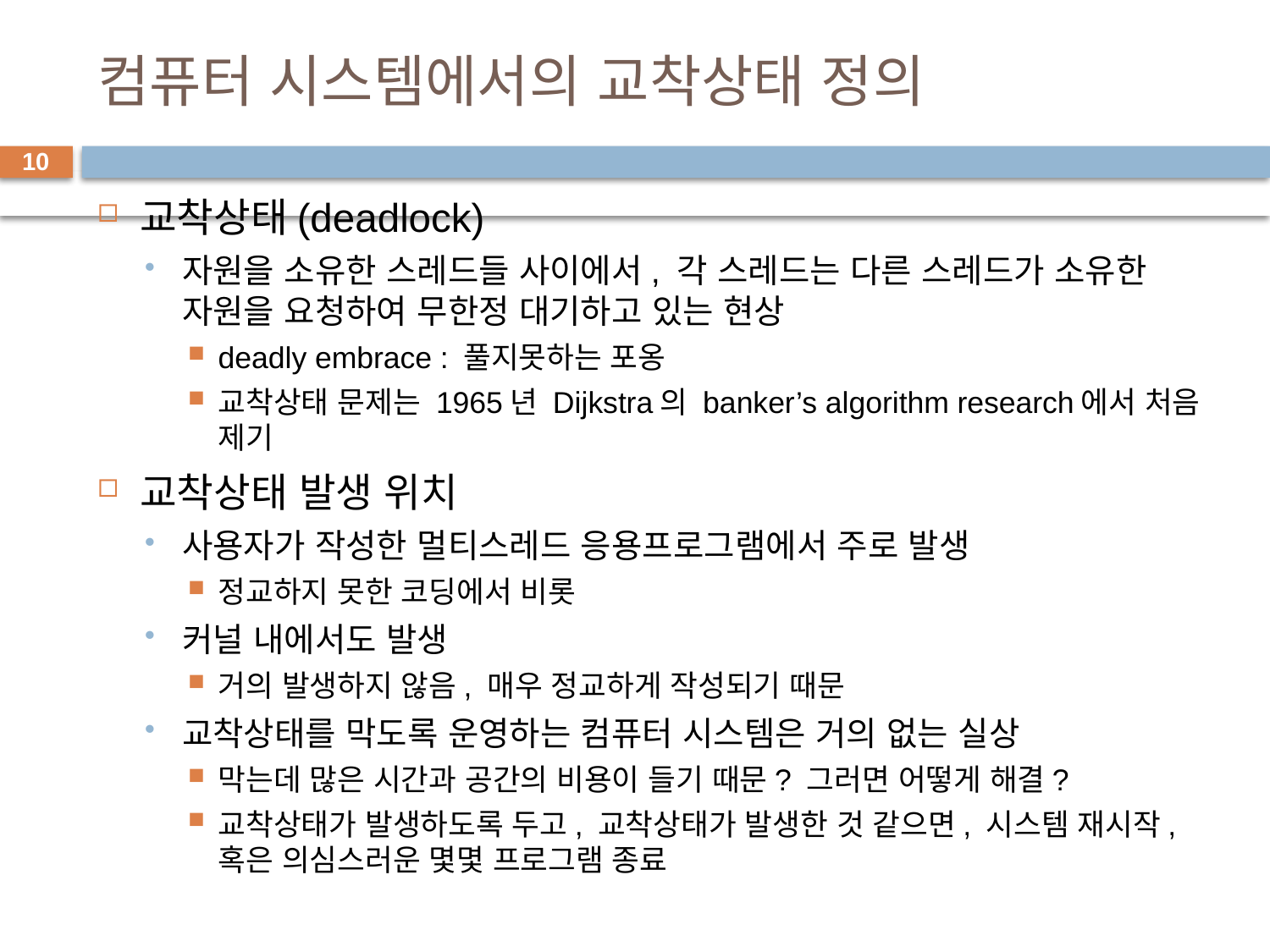

# 컴퓨터 시스템에서의 교착상태 정의
10
교착상태(deadlock)
자원을 소유한 스레드들 사이에서, 각 스레드는 다른 스레드가 소유한 자원을 요청하여 무한정 대기하고 있는 현상
deadly embrace : 풀지못하는 포옹
교착상태 문제는 1965년 Dijkstra의 banker’s algorithm research에서 처음 제기
교착상태 발생 위치
사용자가 작성한 멀티스레드 응용프로그램에서 주로 발생
정교하지 못한 코딩에서 비롯
커널 내에서도 발생
거의 발생하지 않음, 매우 정교하게 작성되기 때문
교착상태를 막도록 운영하는 컴퓨터 시스템은 거의 없는 실상
막는데 많은 시간과 공간의 비용이 들기 때문? 그러면 어떻게 해결?
교착상태가 발생하도록 두고, 교착상태가 발생한 것 같으면, 시스템 재시작, 혹은 의심스러운 몇몇 프로그램 종료